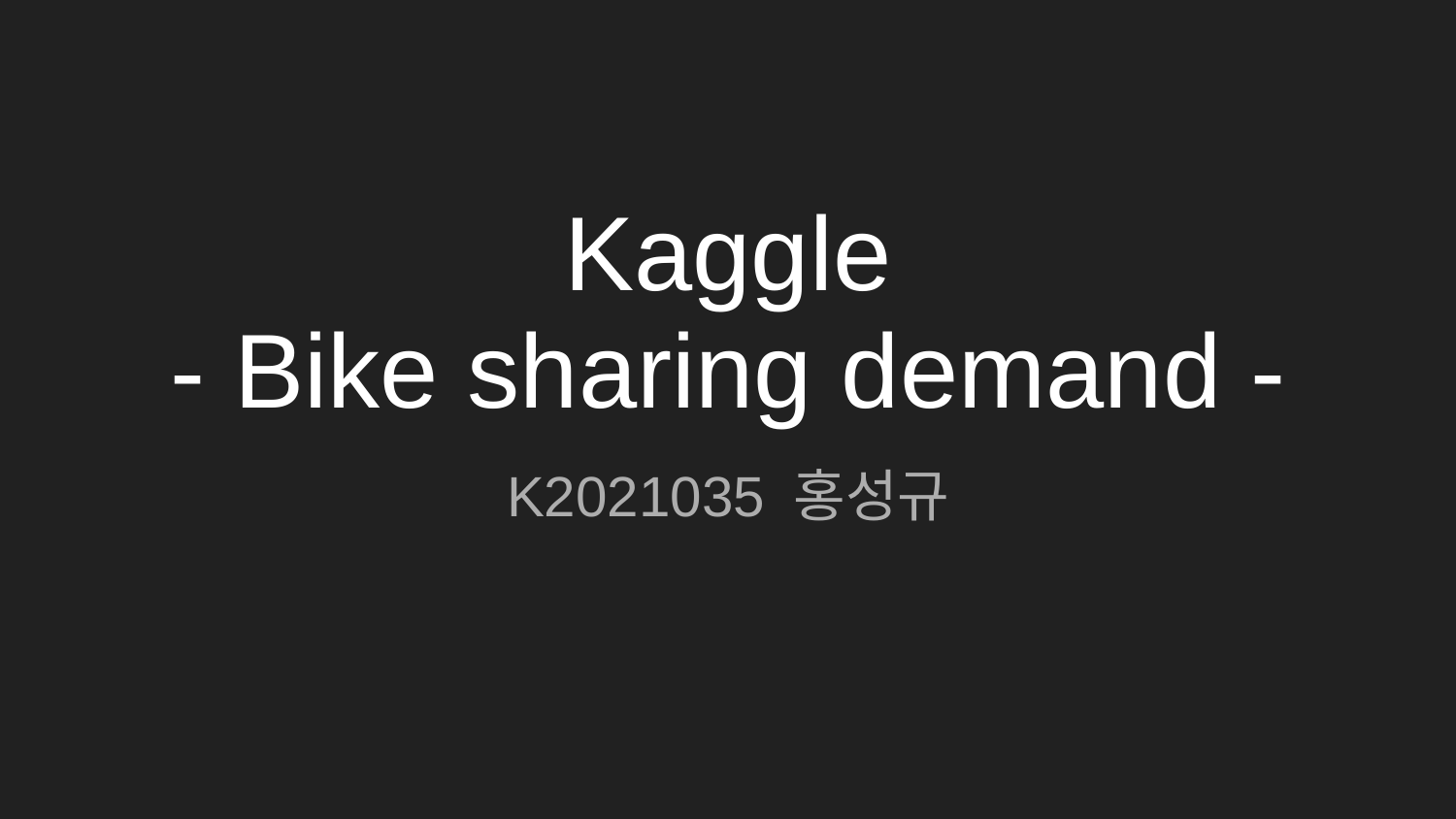

# Kaggle
- Bike sharing demand -
K2021035 홍성규